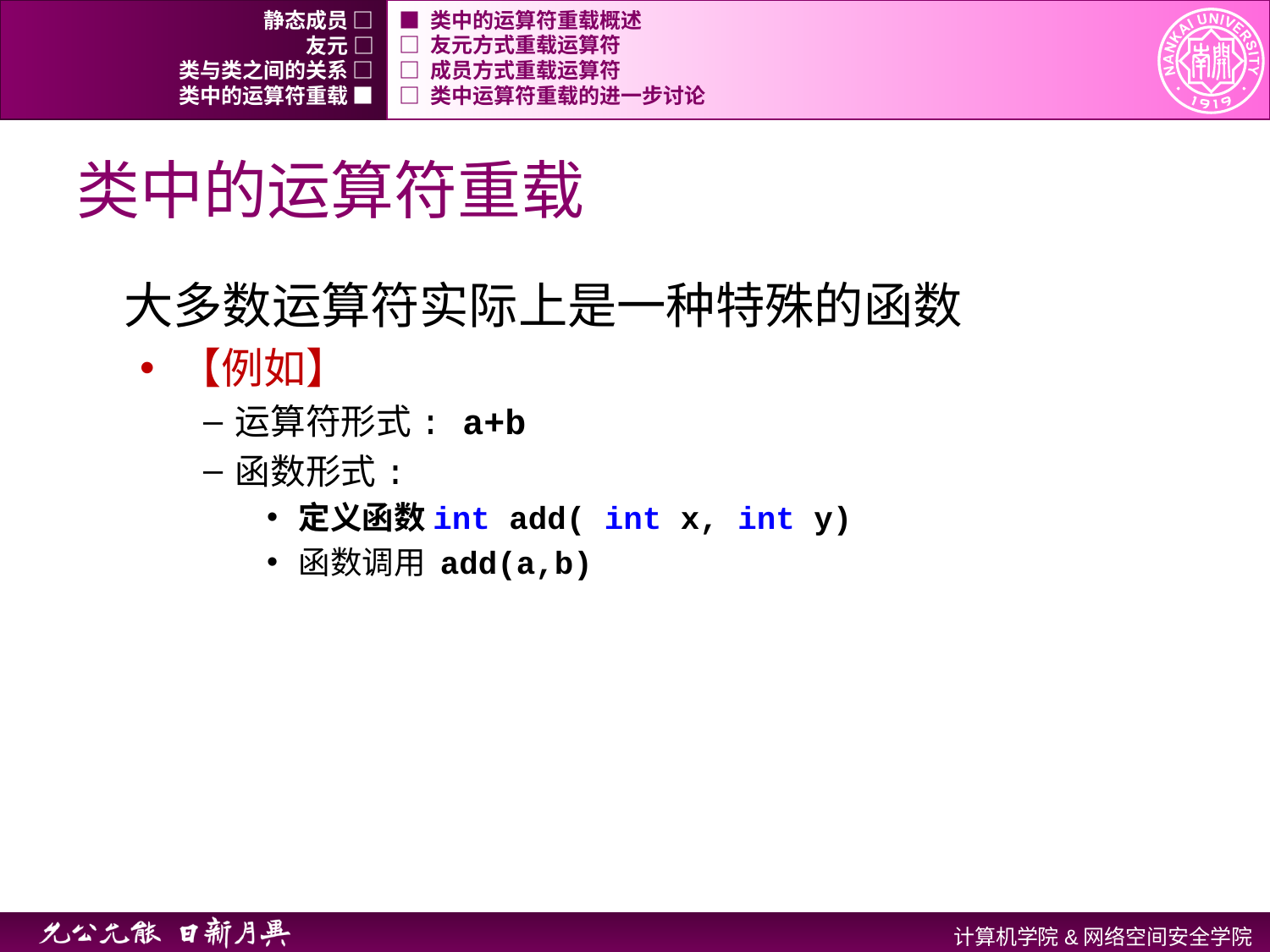

静态成员 □
■ 类中的运算符重载概述
友元 □
□ 友元方式重载运算符
类与类之间的关系 □
□ 成员方式重载运算符
类中的运算符重载 ■

□ 类中运算符重载的进一步讨论
# 类中的运算符重载
大多数运算符实际上是一种特殊的函数
【例如】
运算符形式: a+b
函数形式:
定义函数int add( int x, int y)
函数调用 add(a,b)